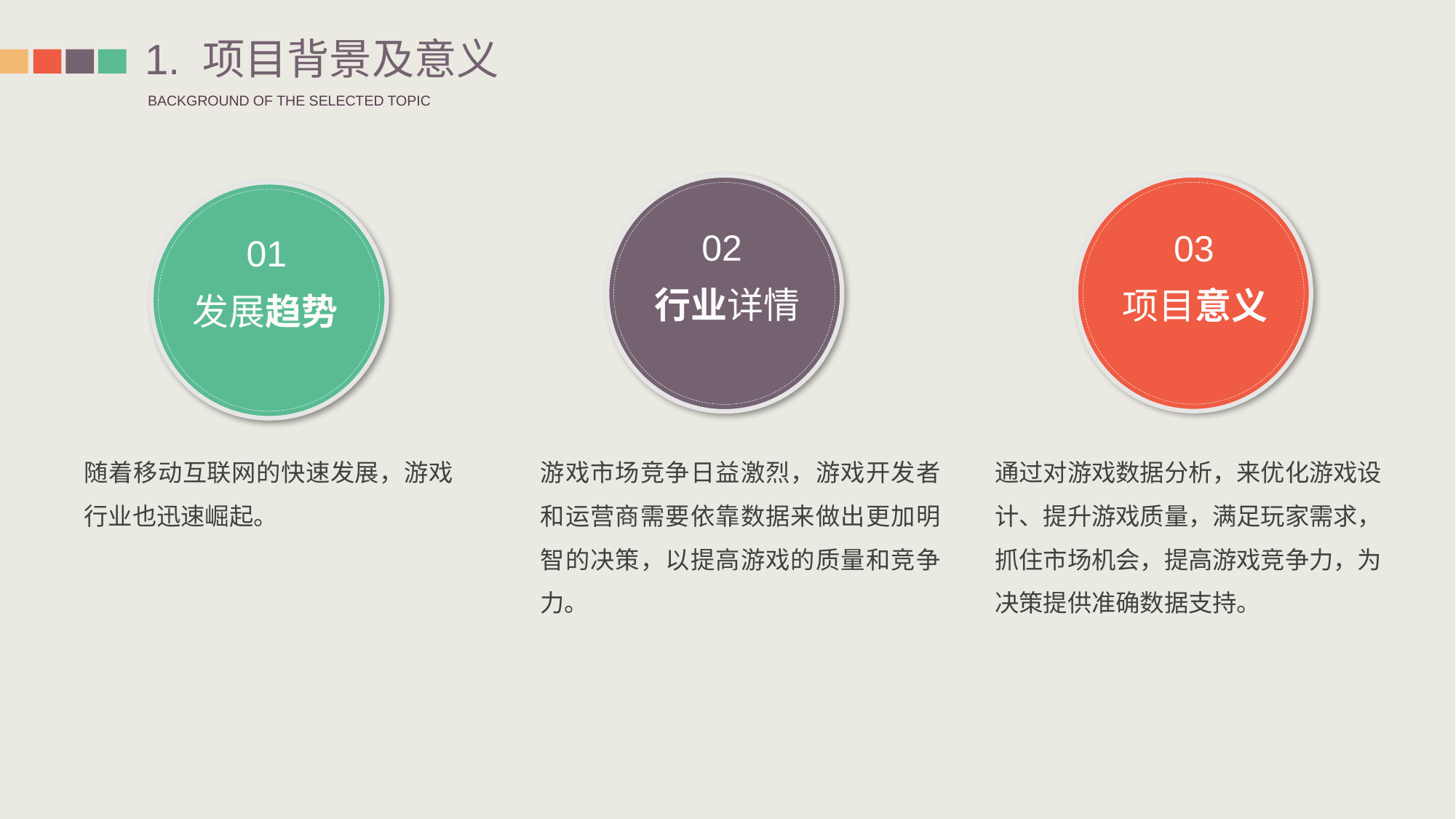

1. 项目背景及意义
BACKGROUND OF THE SELECTED TOPIC

03
项目意义

02
行业详情

01
发展趋势

随着移动互联网的快速发展，游戏行业也迅速崛起。
游戏市场竞争日益激烈，游戏开发者和运营商需要依靠数据来做出更加明智的决策，以提高游戏的质量和竞争力。
通过对游戏数据分析，来优化游戏设计、提升游戏质量，满足玩家需求，抓住市场机会，提高游戏竞争力，为决策提供准确数据支持。